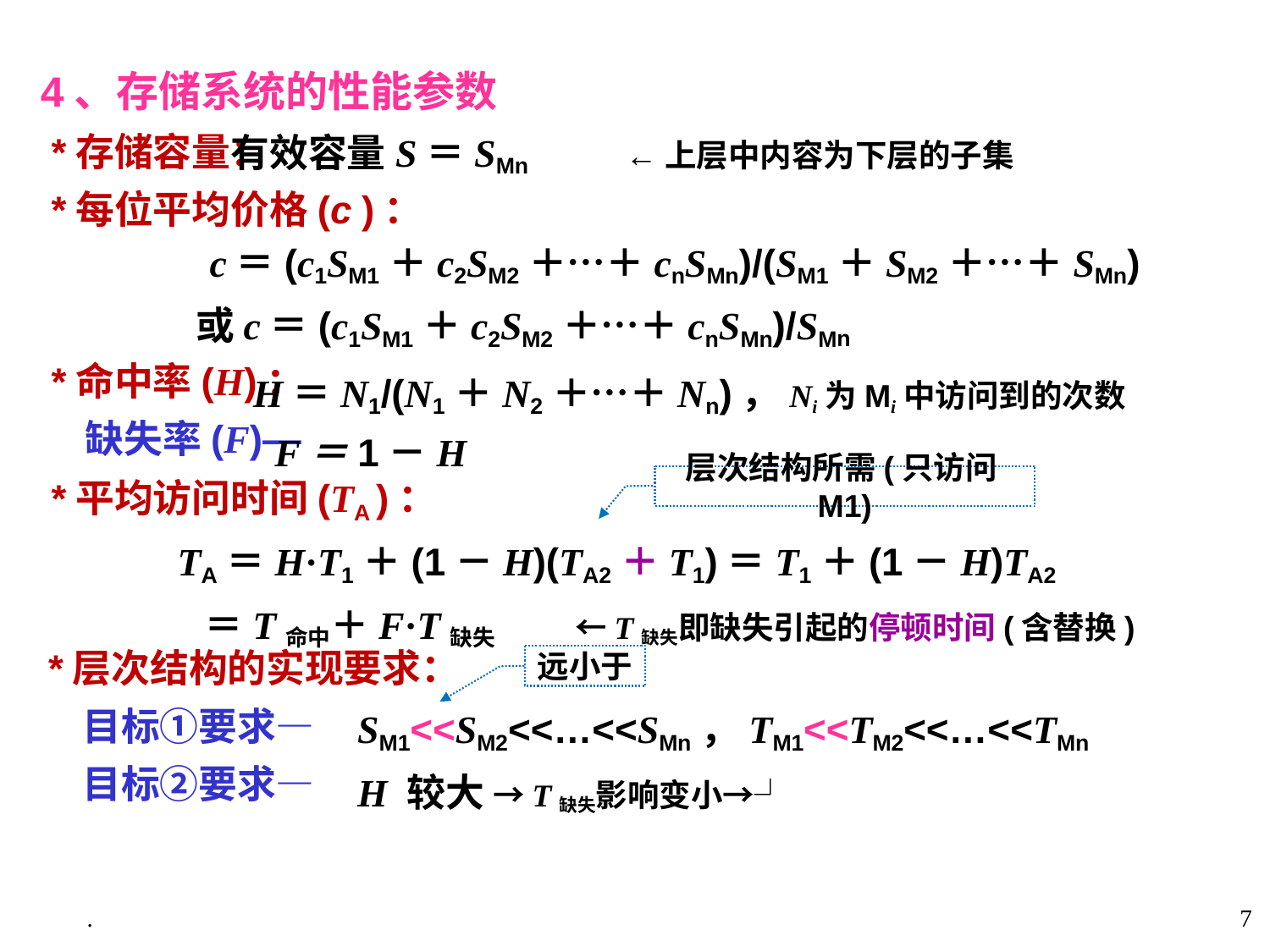

4、存储系统的性能参数
 *存储容量：
 *每位平均价格(c )：

 *命中率(H)：
    缺失率(F)—
 *平均访问时间(TA )：
     有效容量S＝SMn         ←上层中内容为下层的子集

   c＝(c1SM1＋c2SM2＋…＋cnSMn)/(SM1＋SM2＋…＋SMn)
 或c＝(c1SM1＋c2SM2＋…＋cnSMn)/SMn
       H＝N1/(N1＋N2＋…＋Nn)，Ni为Mi中访问到的次数
         F＝1－H

TA＝H·T1＋(1－H)(TA2＋T1)＝T1＋(1－H)TA2
  ＝T命中＋F·T缺失         ←T缺失即缺失引起的停顿时间(含替换)
层次结构所需(只访问M1)
 *层次结构的实现要求：
    目标①要求—
    目标②要求—
远小于
SM1<<SM2<<…<<SMn，TM1<<TM2<<…<<TMn
H 较大 →T缺失影响变小→┘
.
7